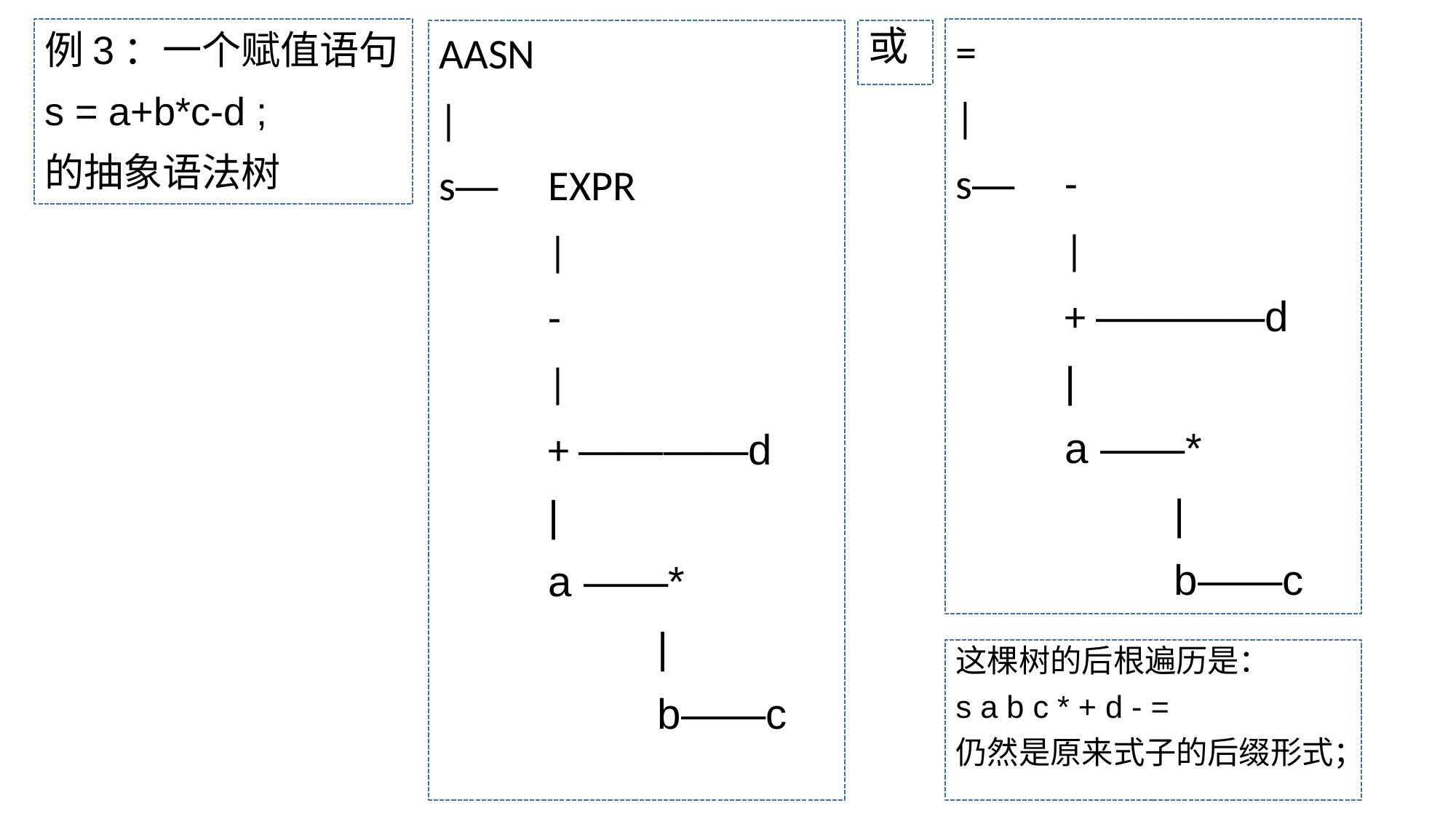

例3：一个赋值语句
s = a+b*c-d ;
的抽象语法树

=
|
s—	-
	|
	+ ————d
	|
	a ——*
		|
		b——c

AASN
|
s—	EXPR
	|
	-
	|
	+ ————d
	|
	a ——*
		|
		b——c

或
这棵树的后根遍历是：
s a b c * + d - =
仍然是原来式子的后缀形式；